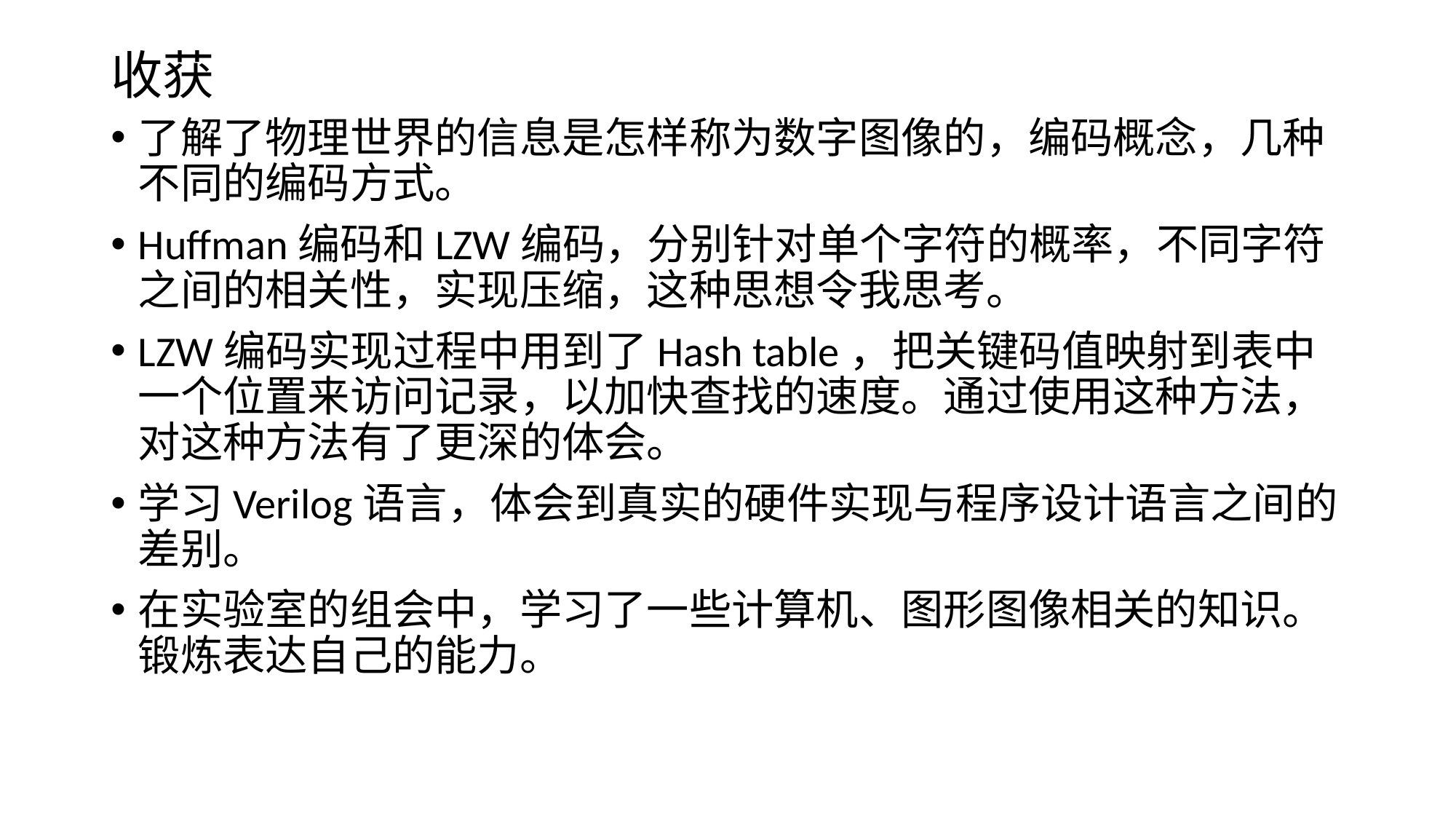

# 收获
了解了物理世界的信息是怎样称为数字图像的，编码概念，几种不同的编码方式。
Huffman编码和LZW编码，分别针对单个字符的概率，不同字符之间的相关性，实现压缩，这种思想令我思考。
LZW编码实现过程中用到了Hash table，把关键码值映射到表中一个位置来访问记录，以加快查找的速度。通过使用这种方法，对这种方法有了更深的体会。
学习Verilog语言，体会到真实的硬件实现与程序设计语言之间的差别。
在实验室的组会中，学习了一些计算机、图形图像相关的知识。锻炼表达自己的能力。